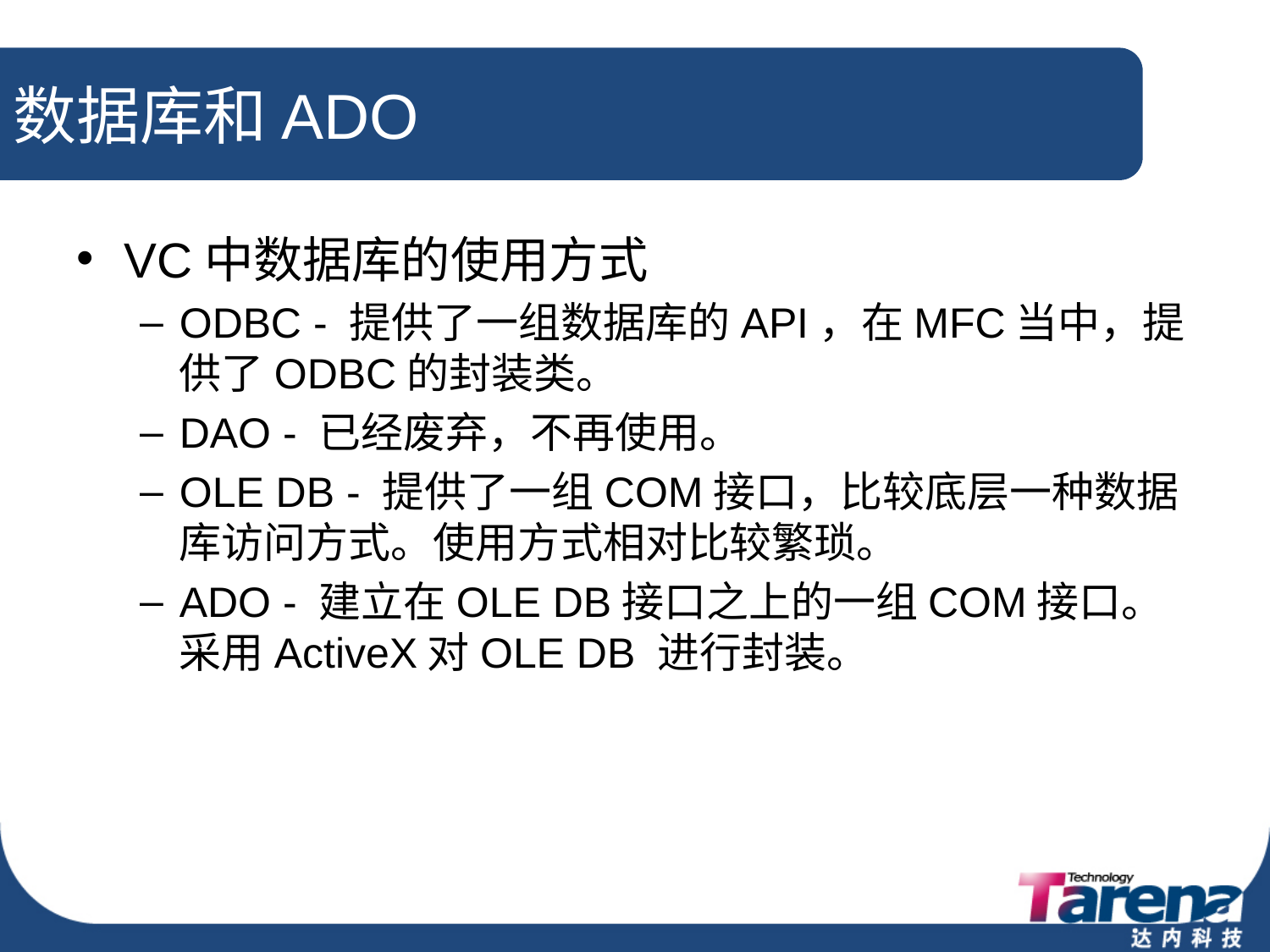

# 数据库和ADO
VC中数据库的使用方式
ODBC - 提供了一组数据库的API，在MFC当中，提供了ODBC的封装类。
DAO - 已经废弃，不再使用。
OLE DB - 提供了一组COM接口，比较底层一种数据库访问方式。使用方式相对比较繁琐。
ADO - 建立在OLE DB接口之上的一组COM接口。采用ActiveX对OLE DB 进行封装。